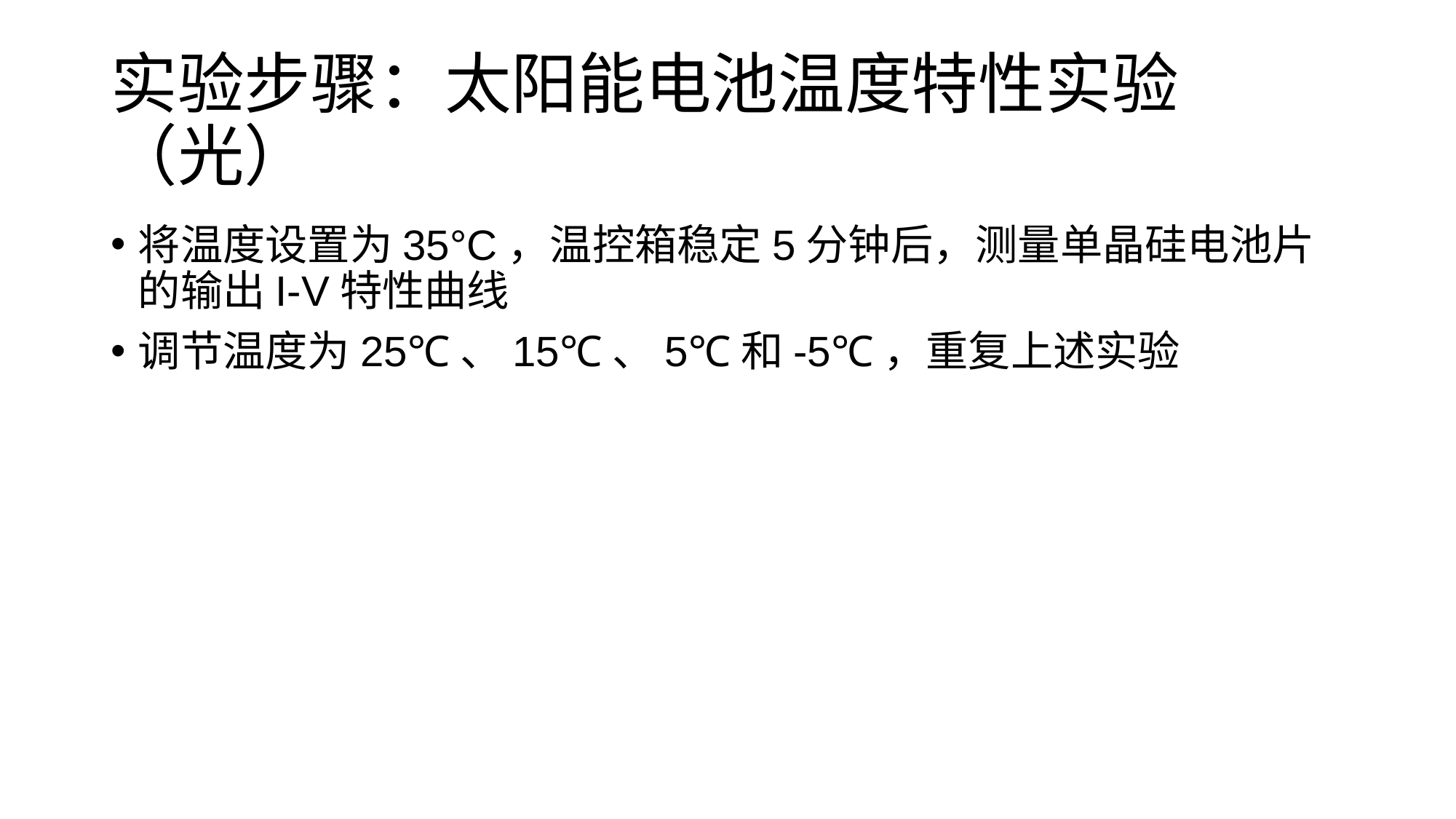

# 实验步骤：太阳能电池温度特性实验（光）
将温度设置为35°C，温控箱稳定5分钟后，测量单晶硅电池片的输出I-V特性曲线
调节温度为25℃、15℃、5℃和-5℃，重复上述实验